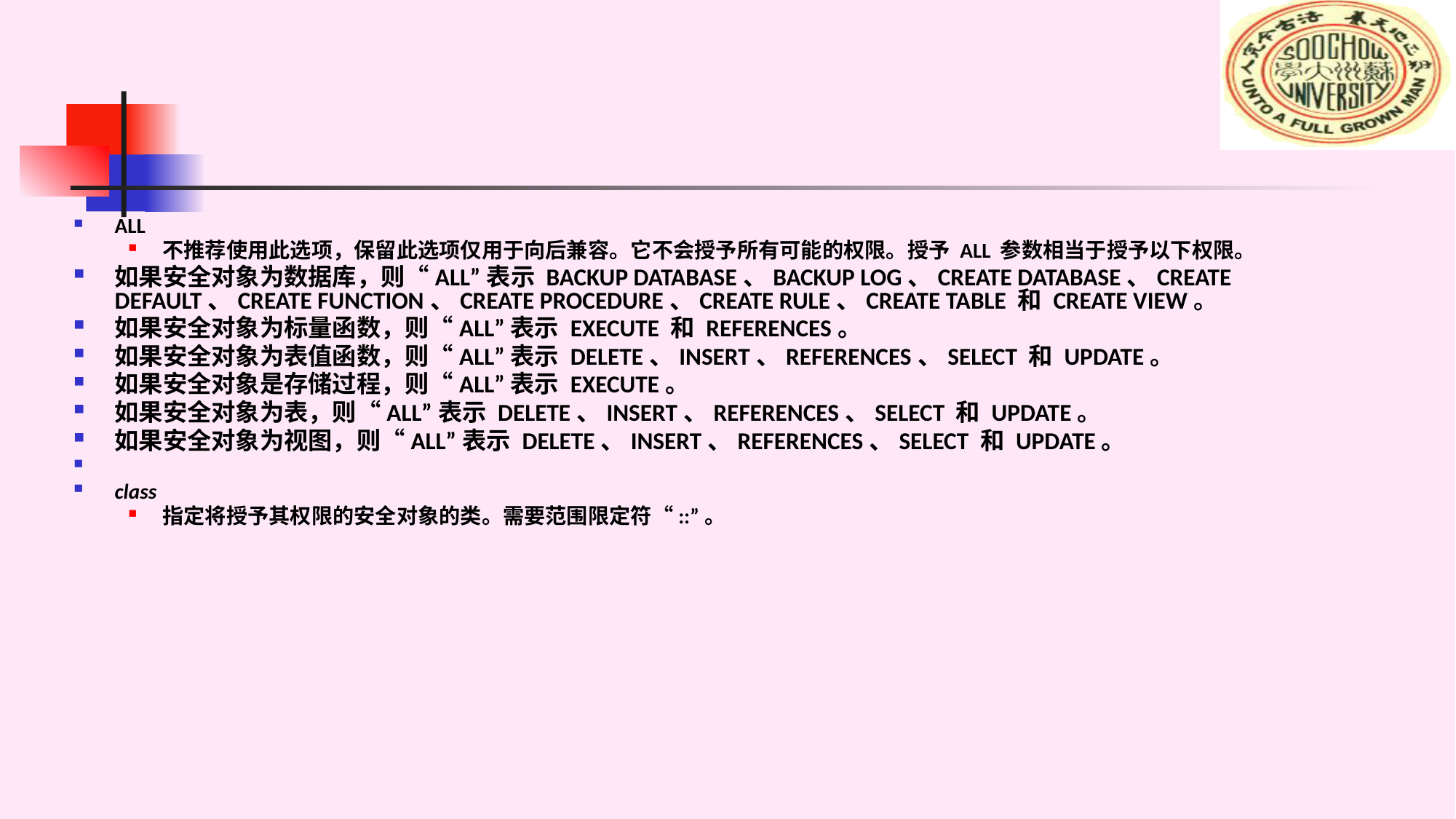

#
ALL
不推荐使用此选项，保留此选项仅用于向后兼容。它不会授予所有可能的权限。授予 ALL 参数相当于授予以下权限。
如果安全对象为数据库，则“ALL”表示 BACKUP DATABASE、BACKUP LOG、CREATE DATABASE、CREATE DEFAULT、CREATE FUNCTION、CREATE PROCEDURE、CREATE RULE、CREATE TABLE 和 CREATE VIEW。
如果安全对象为标量函数，则“ALL”表示 EXECUTE 和 REFERENCES。
如果安全对象为表值函数，则“ALL”表示 DELETE、INSERT、REFERENCES、SELECT 和 UPDATE。
如果安全对象是存储过程，则“ALL”表示 EXECUTE。
如果安全对象为表，则“ALL”表示 DELETE、INSERT、REFERENCES、SELECT 和 UPDATE。
如果安全对象为视图，则“ALL”表示 DELETE、INSERT、REFERENCES、SELECT 和 UPDATE。

class
指定将授予其权限的安全对象的类。需要范围限定符“::”。